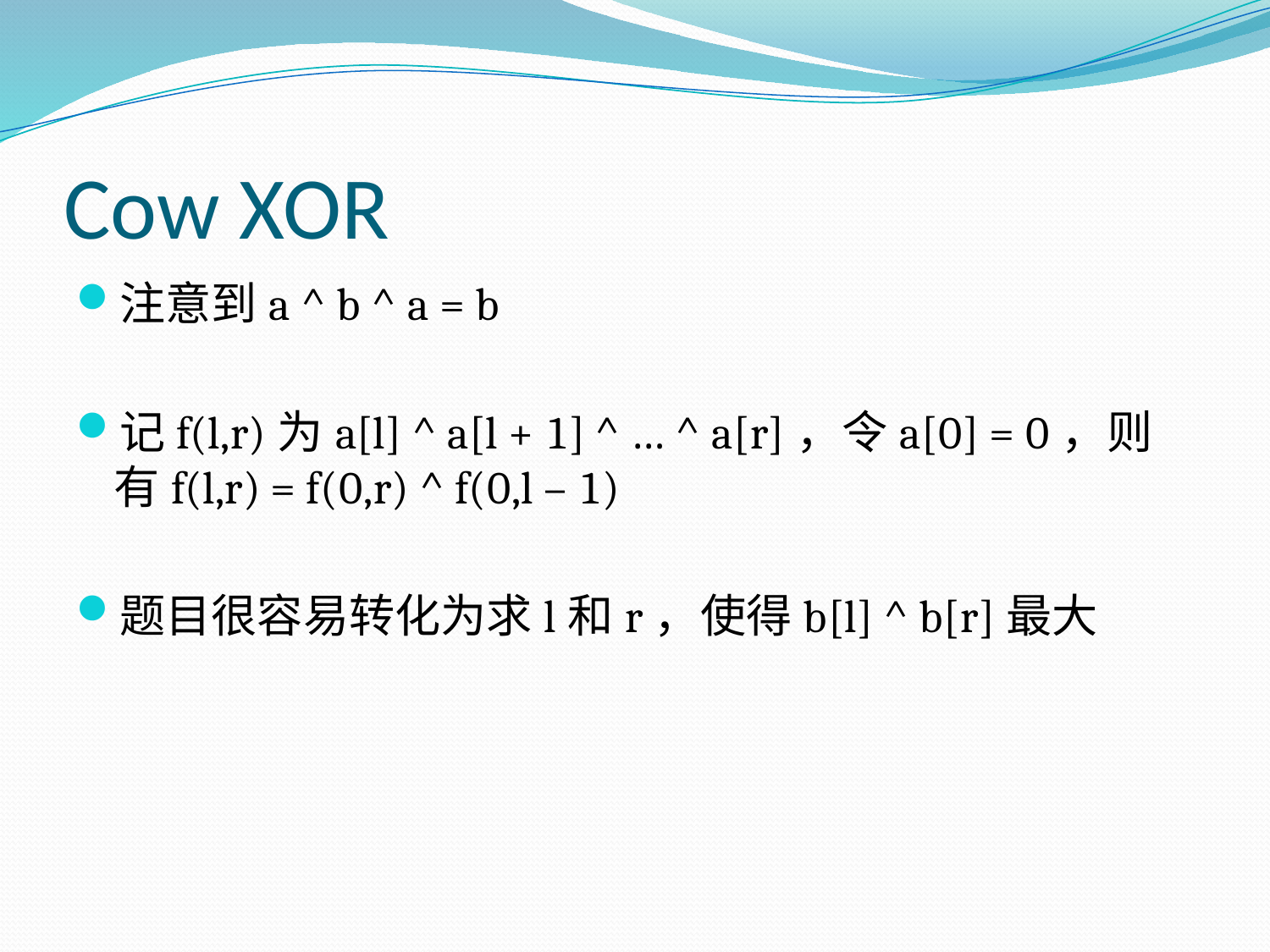

# Cow XOR
注意到a ^ b ^ a = b

记f(l,r)为a[l] ^ a[l + 1] ^ … ^ a[r]，令a[0] = 0，则有f(l,r) = f(0,r) ^ f(0,l – 1)

题目很容易转化为求l和r，使得b[l] ^ b[r]最大